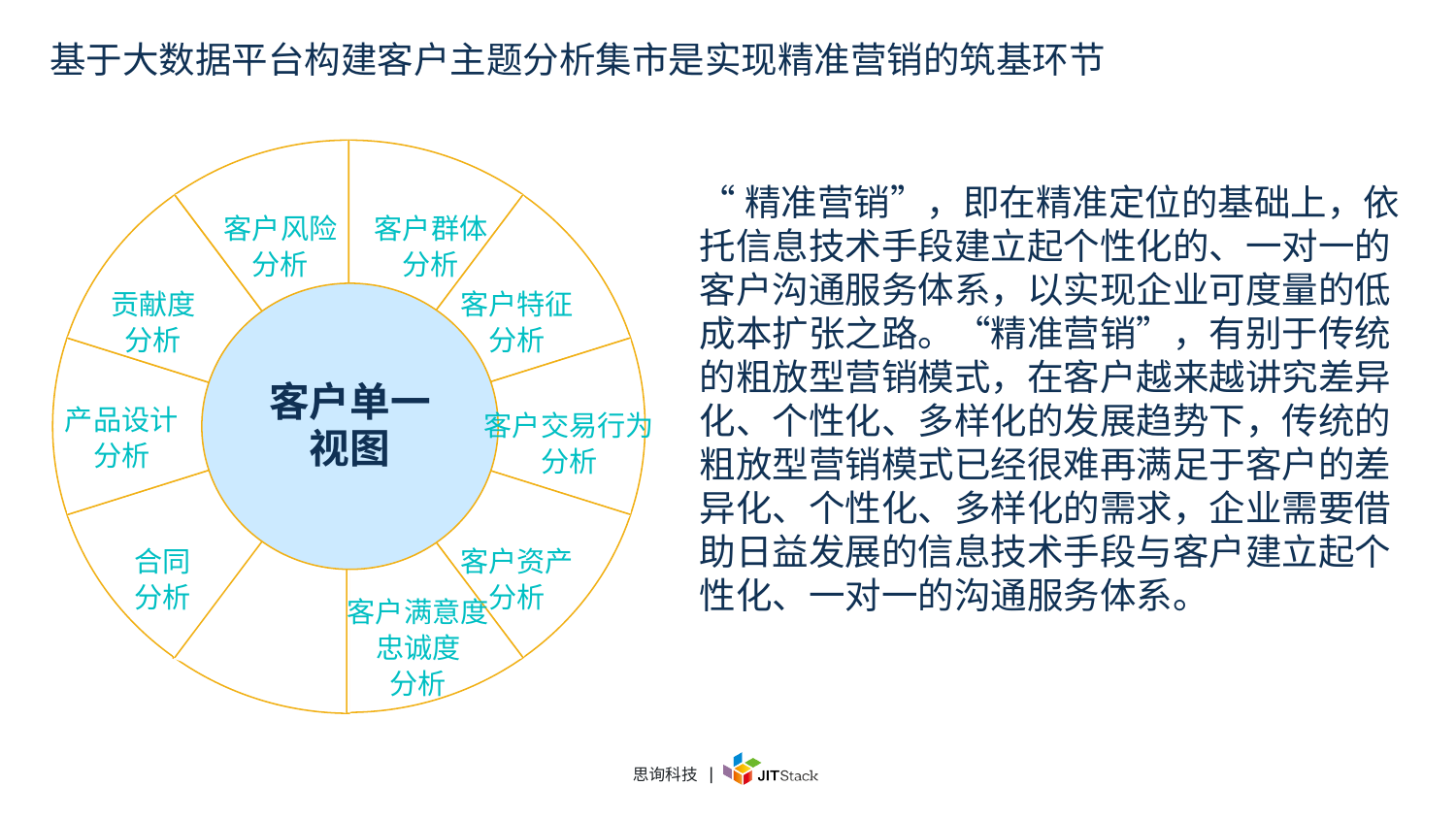

基于大数据平台构建客户主题分析集市是实现精准营销的筑基环节

客户群体
分析
客户风险
分析
客户单一视图
贡献度
分析
客户特征
分析

产品设计
分析
客户交易行为
分析

合同
分析
客户资产
分析
客户满意度
忠诚度
分析
“精准营销”，即在精准定位的基础上，依托信息技术手段建立起个性化的、一对一的客户沟通服务体系，以实现企业可度量的低成本扩张之路。“精准营销”，有别于传统的粗放型营销模式，在客户越来越讲究差异化、个性化、多样化的发展趋势下，传统的粗放型营销模式已经很难再满足于客户的差异化、个性化、多样化的需求，企业需要借助日益发展的信息技术手段与客户建立起个性化、一对一的沟通服务体系。